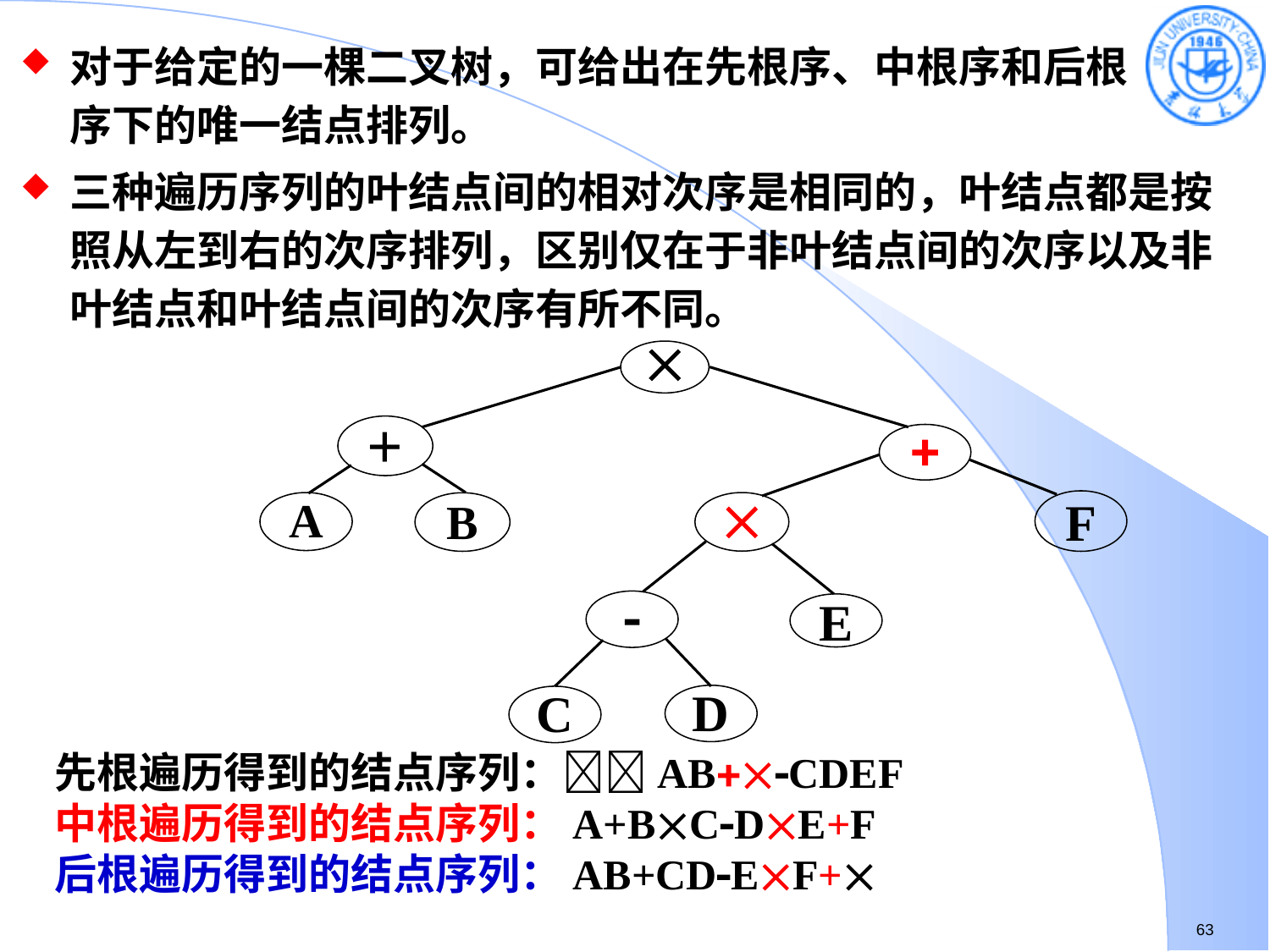

对于给定的一棵二叉树，可给出在先根序、中根序和后根
序下的唯一结点排列。
三种遍历序列的叶结点间的相对次序是相同的，叶结点都是按照从左到右的次序排列，区别仅在于非叶结点间的次序以及非叶结点和叶结点间的次序有所不同。
×

+
+

F
A
×
B

−
E

D
C
先根遍历得到的结点序列：×+AB+×−CDEF
中根遍历得到的结点序列：A+B×C−D×E+F
后根遍历得到的结点序列：AB+CD−E×F+×